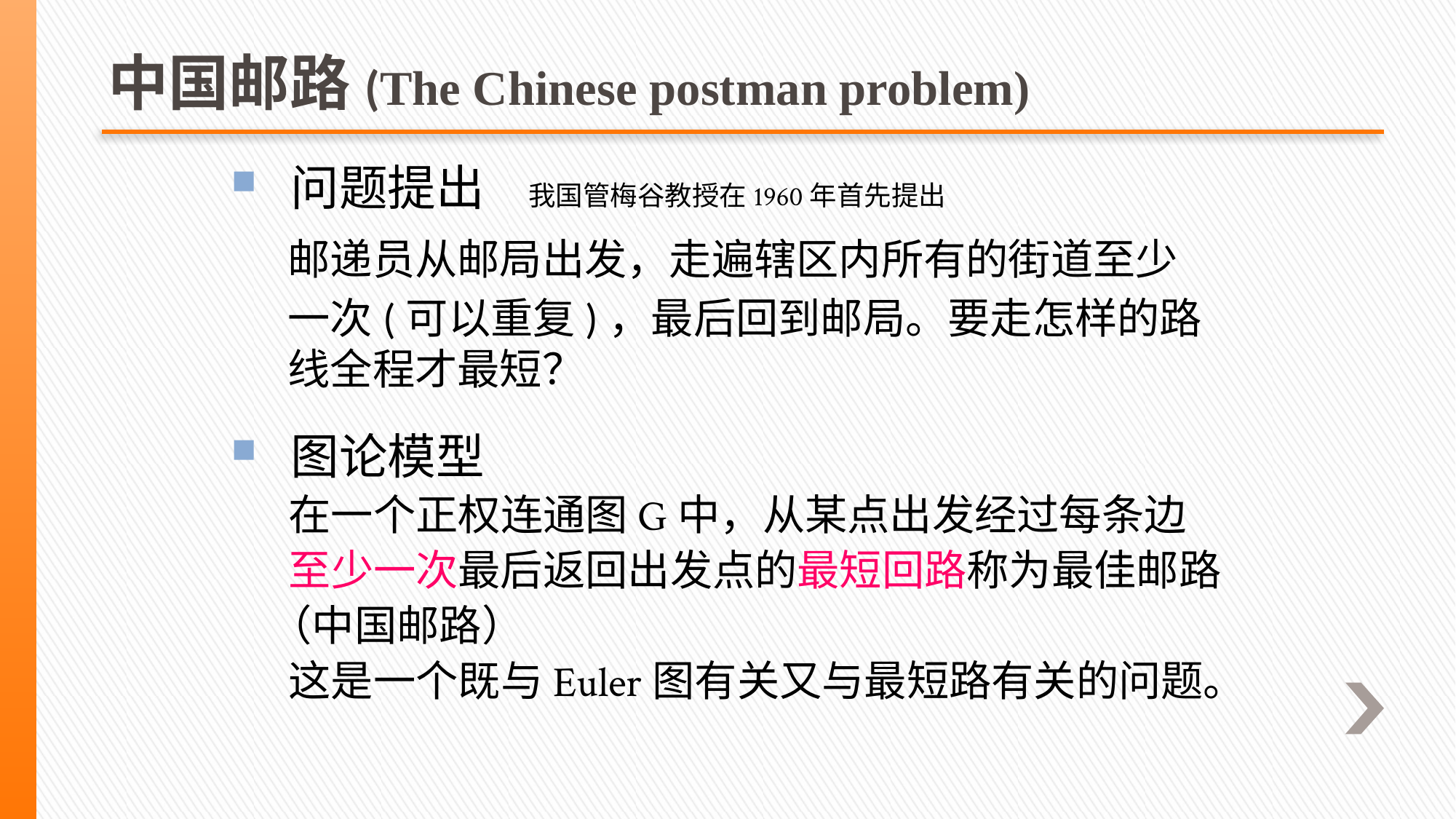

# 中国邮路(The Chinese postman problem)
  问题提出    我国管梅谷教授在1960年首先提出

邮递员从邮局出发，走遍辖区内所有的街道至少
一次(可以重复)，最后回到邮局。要走怎样的路 线全程才最短？
  图论模型
     在一个正权连通图G中，从某点出发经过每条边
     至少一次最后返回出发点的最短回路称为最佳邮路
   （中国邮路）
     这是一个既与Euler图有关又与最短路有关的问题。